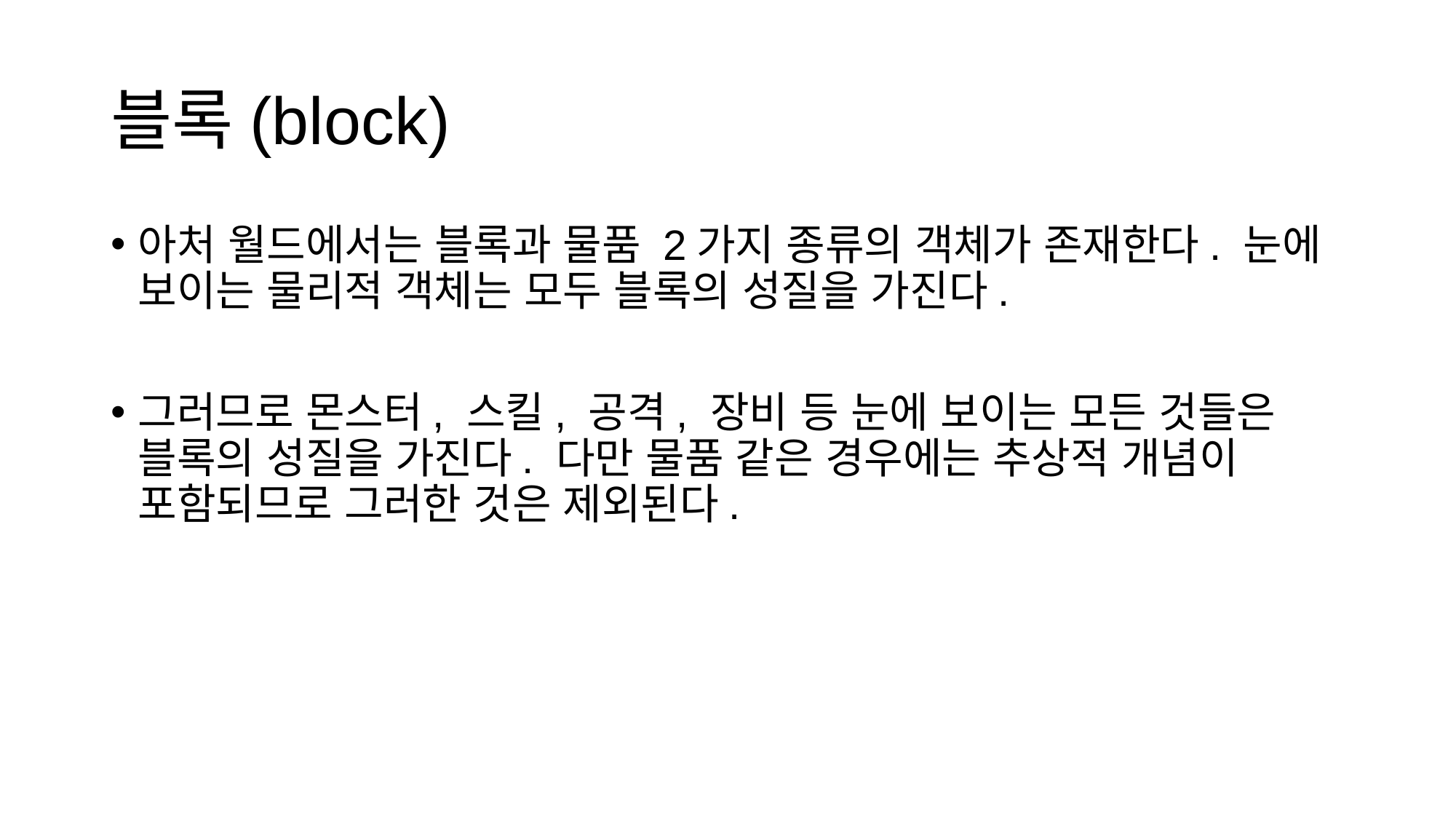

# 블록(block)
아처 월드에서는 블록과 물품 2가지 종류의 객체가 존재한다. 눈에 보이는 물리적 객체는 모두 블록의 성질을 가진다.

그러므로 몬스터, 스킬, 공격, 장비 등 눈에 보이는 모든 것들은 블록의 성질을 가진다. 다만 물품 같은 경우에는 추상적 개념이 포함되므로 그러한 것은 제외된다.